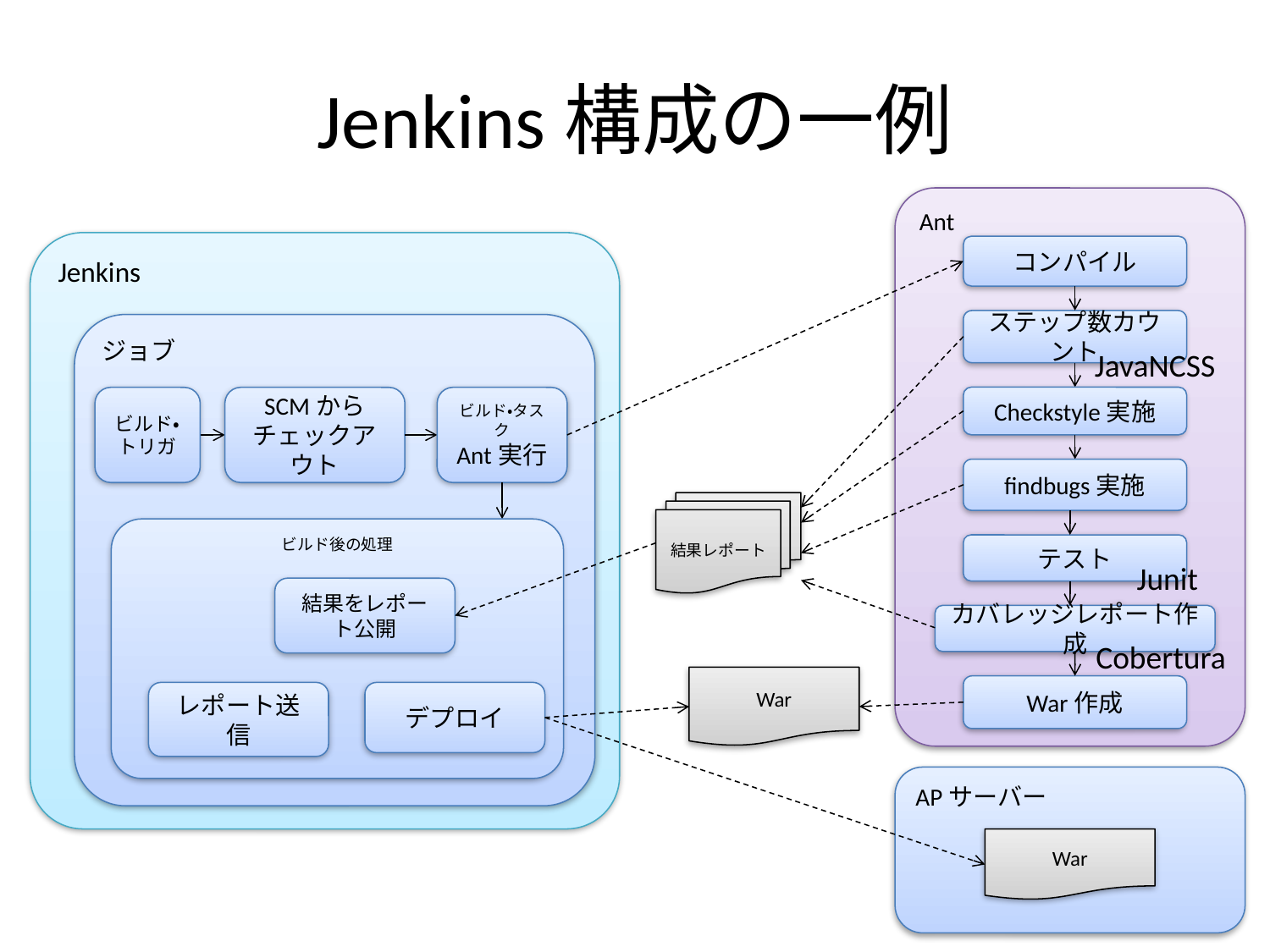

# Jenkins構成の一例
Ant
コンパイル
ステップ数カウント
Checkstyle実施
findbugs実施
テスト
カバレッジレポート作成
War作成
Jenkins
ジョブ
JavaNCSS
ビルド・トリガ
SCMからチェックアウト
ビルド・タスク
Ant実行
結果レポート
ビルド後の処理
Junit
結果をレポート公開
Cobertura
War
レポート送信
デプロイ
APサーバー
War